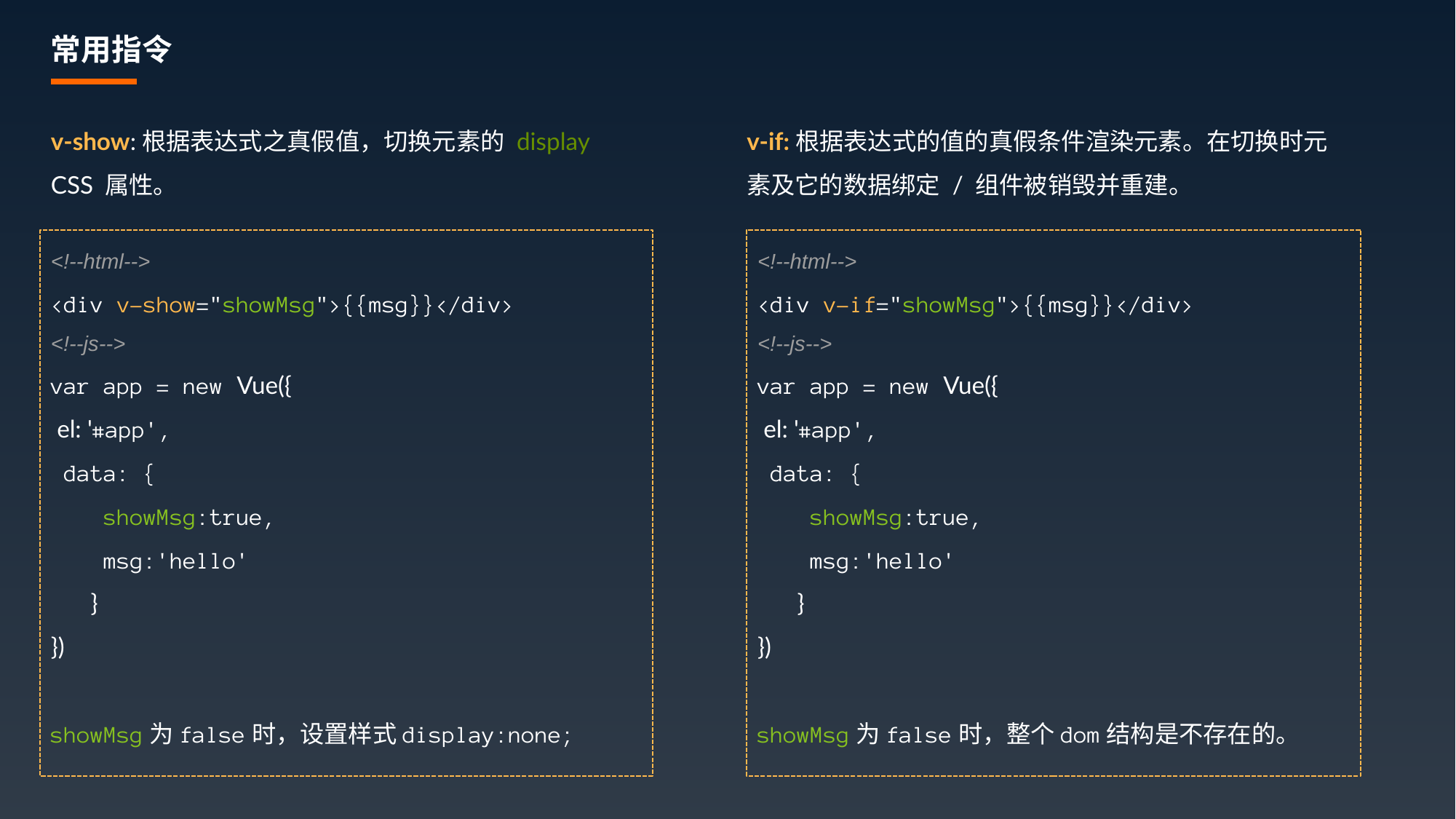

常用指令

v-show:根据表达式之真假值，切换元素的 display CSS 属性。
v-if:根据表达式的值的真假条件渲染元素。在切换时元素及它的数据绑定 / 组件被销毁并重建。
<!--html-->
<div v-show="showMsg">{{msg}}</div>
<!--js-->
var app = new Vue({
 el: '#app',
 data: {
    showMsg:true,
    msg:'hello'
   }
})

showMsg为false时，设置样式display:none;

<!--html-->
<div v-if="showMsg">{{msg}}</div>
<!--js-->
var app = new Vue({
 el: '#app',
 data: {
    showMsg:true,
    msg:'hello'
   }
})

showMsg为false时，整个dom结构是不存在的。